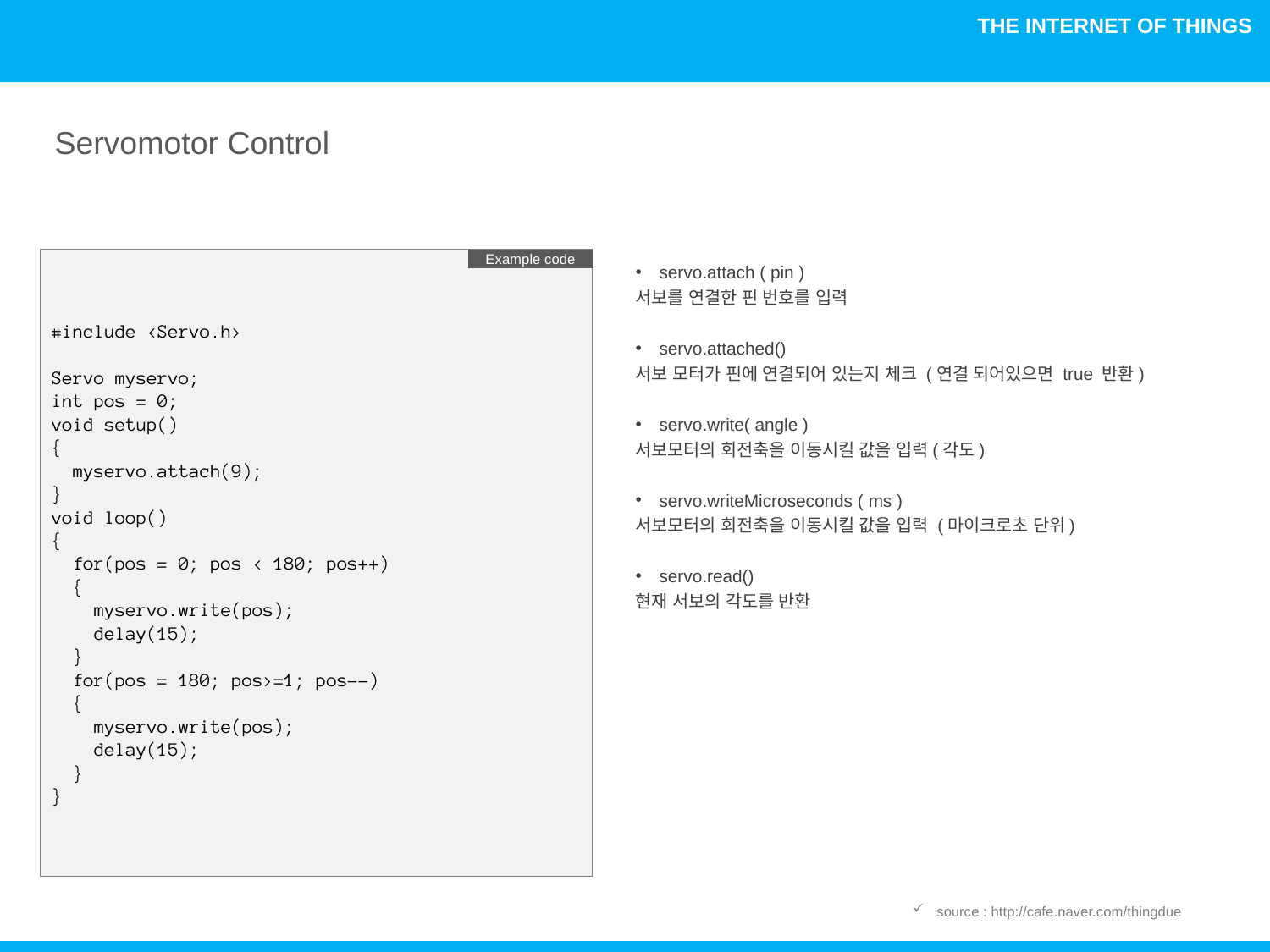

Servomotor Control
#include <Servo.h>

Servo myservo;
int pos = 0;
void setup()
{
  myservo.attach(9);
}
void loop()
{
  for(pos = 0; pos < 180; pos++)
  {
    myservo.write(pos);
    delay(15);
  }
  for(pos = 180; pos>=1; pos--)
  {
    myservo.write(pos);
    delay(15);
  }
}
Example code
servo.attach ( pin )
서보를 연결한 핀 번호를 입력

servo.attached()
서보 모터가 핀에 연결되어 있는지 체크 (연결 되어있으면 true 반환)

servo.write( angle )
서보모터의 회전축을 이동시킬 값을 입력(각도)

servo.writeMicroseconds ( ms )
서보모터의 회전축을 이동시킬 값을 입력 (마이크로초 단위)

servo.read()
현재 서보의 각도를 반환
source : http://cafe.naver.com/thingdue